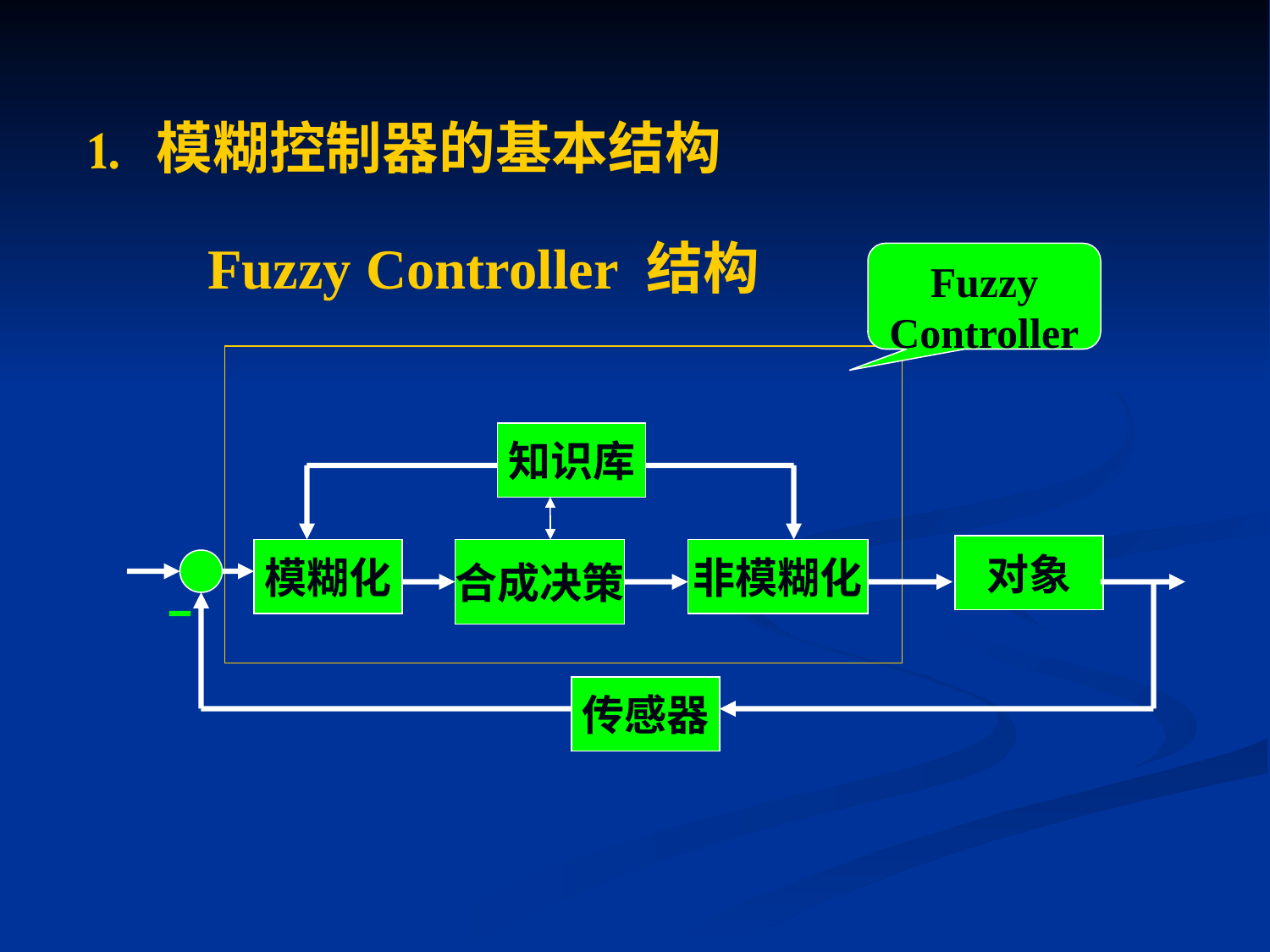

1.  模糊控制器的基本结构

Fuzzy Controller 结构
Fuzzy Controller

知识库

对象
模糊化
合成决策
非模糊化

传感器